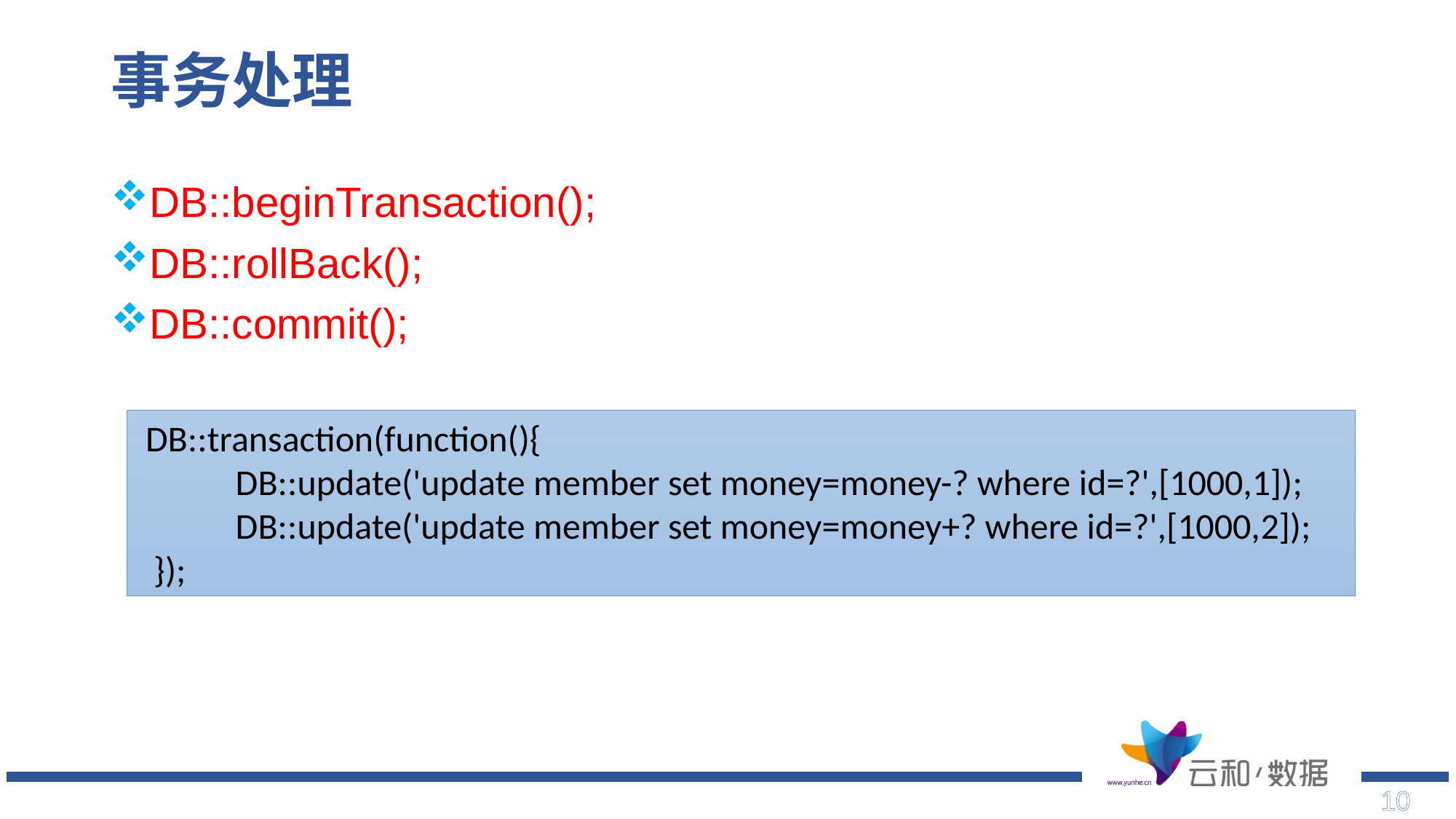

# 事务处理
DB::beginTransaction();
DB::rollBack();
DB::commit();
 DB::transaction(function(){
            DB::update('update member set money=money-? where id=?',[1000,1]);
            DB::update('update member set money=money+? where id=?',[1000,2]);
  });